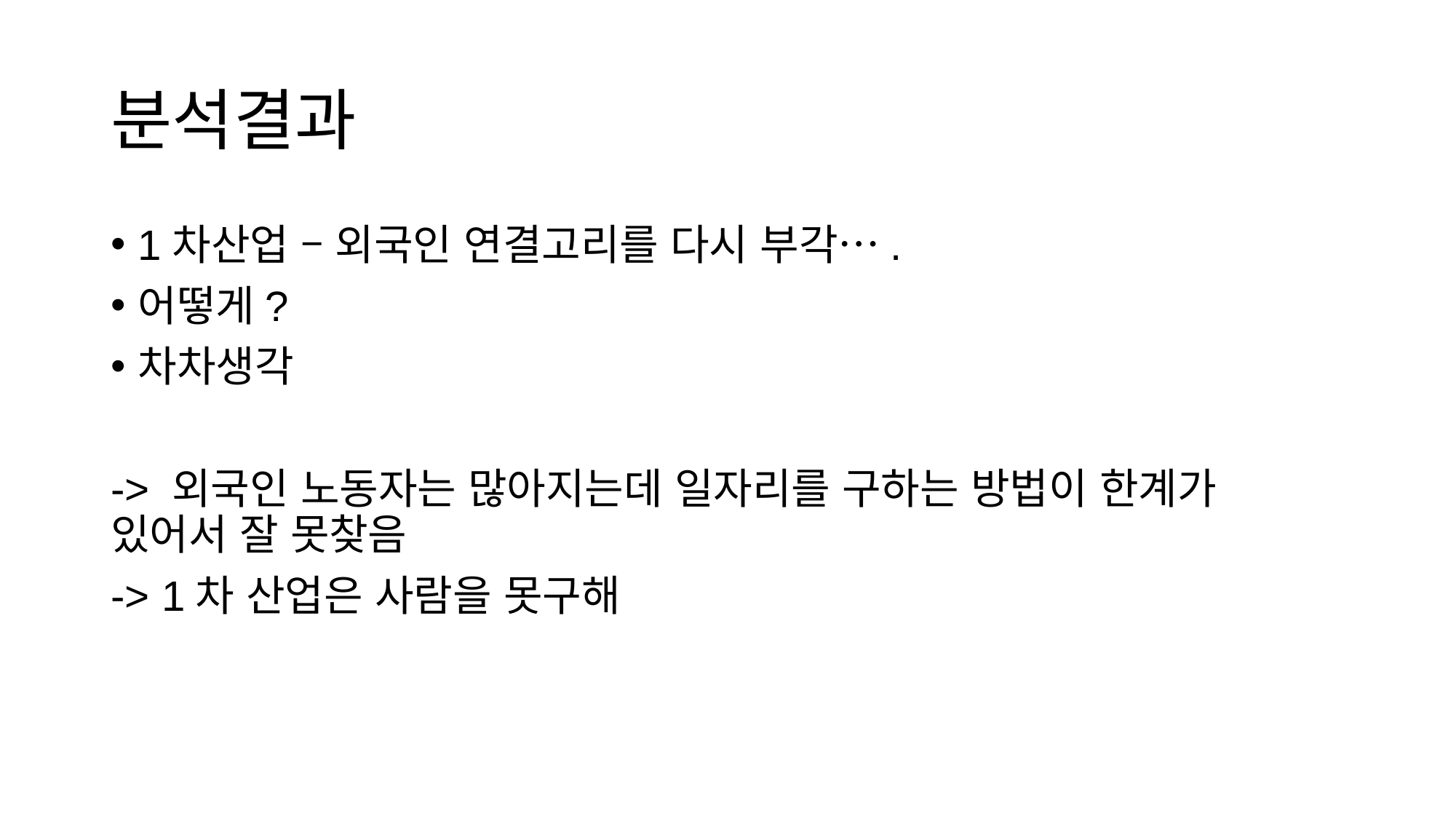

# 분석결과
1차산업 – 외국인 연결고리를 다시 부각….
어떻게?
차차생각

-> 외국인 노동자는 많아지는데 일자리를 구하는 방법이 한계가 있어서 잘 못찾음
-> 1차 산업은 사람을 못구해